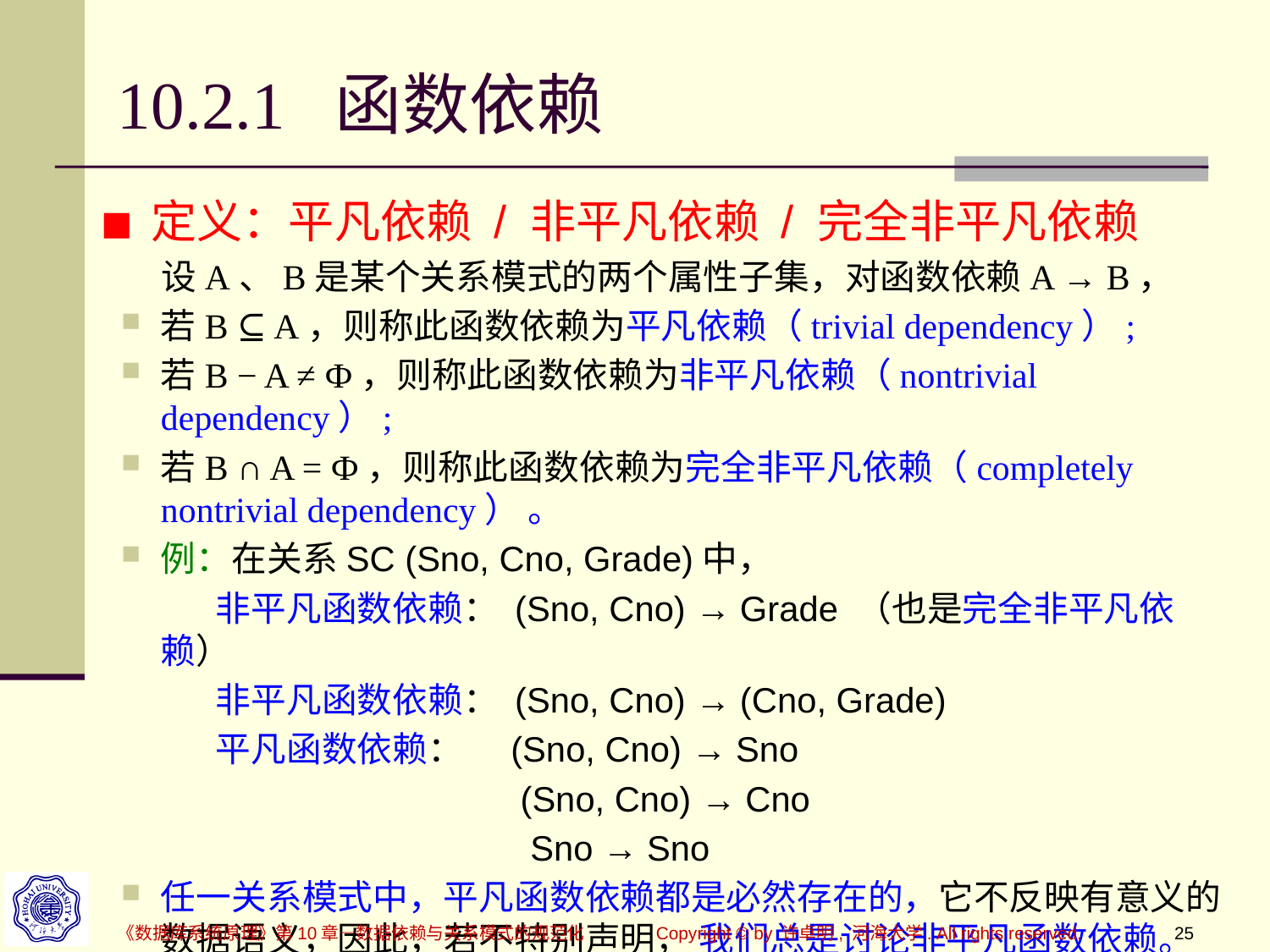

# 10.2.1  函数依赖
     ■ 定义：平凡依赖 / 非平凡依赖 / 完全非平凡依赖
    设A、B是某个关系模式的两个属性子集，对函数依赖A → B，
若B ⊆ A，则称此函数依赖为平凡依赖（trivial dependency）;
若B − A ≠ Ф，则称此函数依赖为非平凡依赖（nontrivial dependency）;
若B ∩ A = Ф，则称此函数依赖为完全非平凡依赖（completely nontrivial dependency） 。
例：在关系SC (Sno, Cno, Grade)中，
           非平凡函数依赖： (Sno, Cno) → Grade （也是完全非平凡依赖）
           非平凡函数依赖： (Sno, Cno) → (Cno, Grade)
           平凡函数依赖：     (Sno, Cno) → Sno
                                         (Sno, Cno) → Cno
                                          Sno → Sno
任一关系模式中，平凡函数依赖都是必然存在的，它不反映有意义的数据语义，因此，若不特别声明， 我们总是讨论非平凡函数依赖。
《数据库系统原理》第10章—数据依赖与关系模式的规范化
Copyright © by 许卓明, 河海大学. All rights reserved.
25